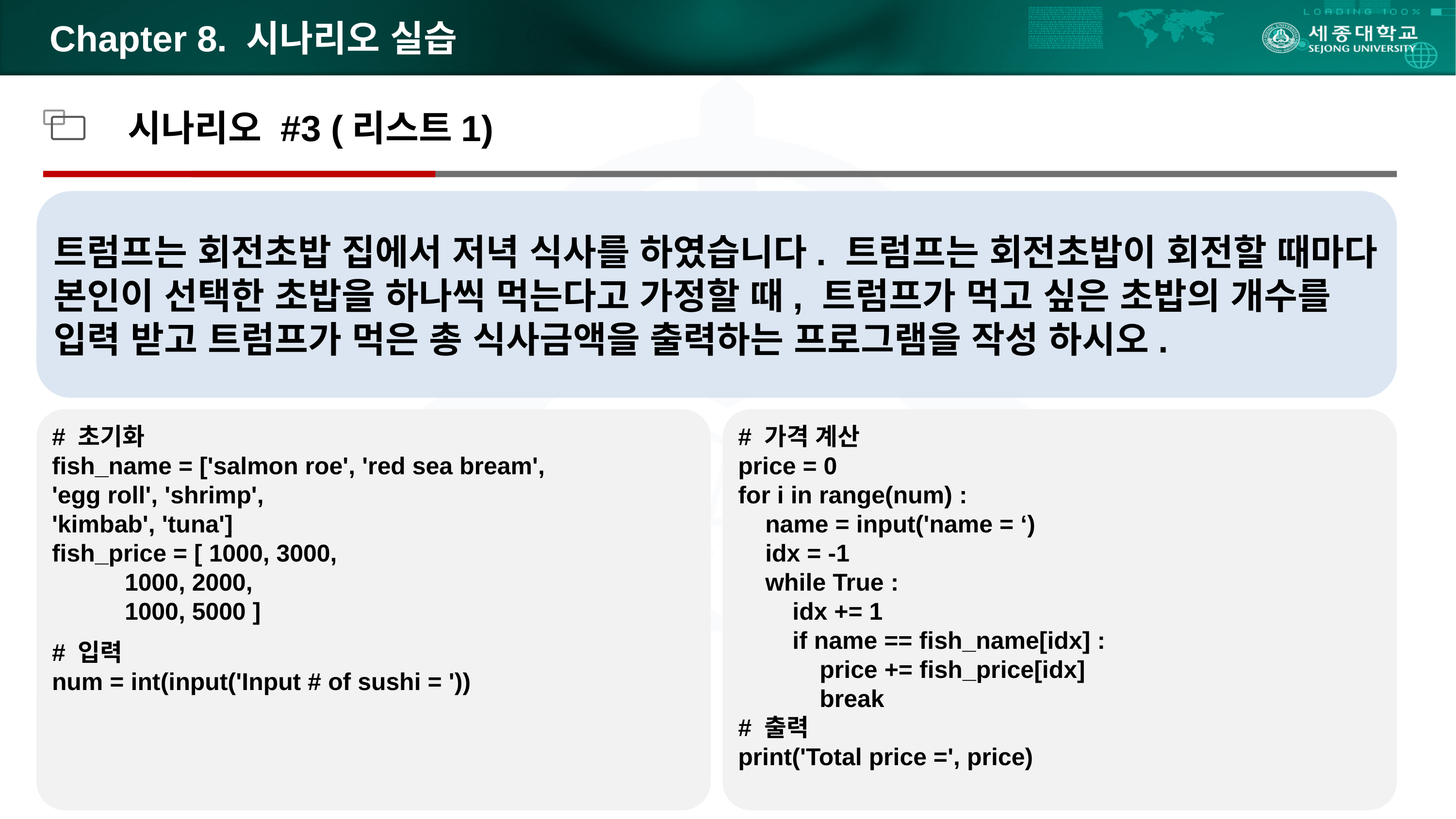

# Chapter 8. 시나리오 실습
시나리오 #3 (리스트1)
트럼프는 회전초밥 집에서 저녁 식사를 하였습니다. 트럼프는 회전초밥이 회전할 때마다 본인이 선택한 초밥을 하나씩 먹는다고 가정할 때, 트럼프가 먹고 싶은 초밥의 개수를 입력 받고 트럼프가 먹은 총 식사금액을 출력하는 프로그램을 작성 하시오.
# 초기화
fish_name = ['salmon roe', 'red sea bream',
'egg roll', 'shrimp',
'kimbab', 'tuna']
fish_price = [ 1000, 3000,
	1000, 2000,
	1000, 5000 ]

# 입력
num = int(input('Input # of sushi = '))
# 가격 계산
price = 0
for i in range(num) :
    name = input('name = ‘)
    idx = -1
    while True :
        idx += 1
        if name == fish_name[idx] :
            price += fish_price[idx]
            break
# 출력
print('Total price =', price)